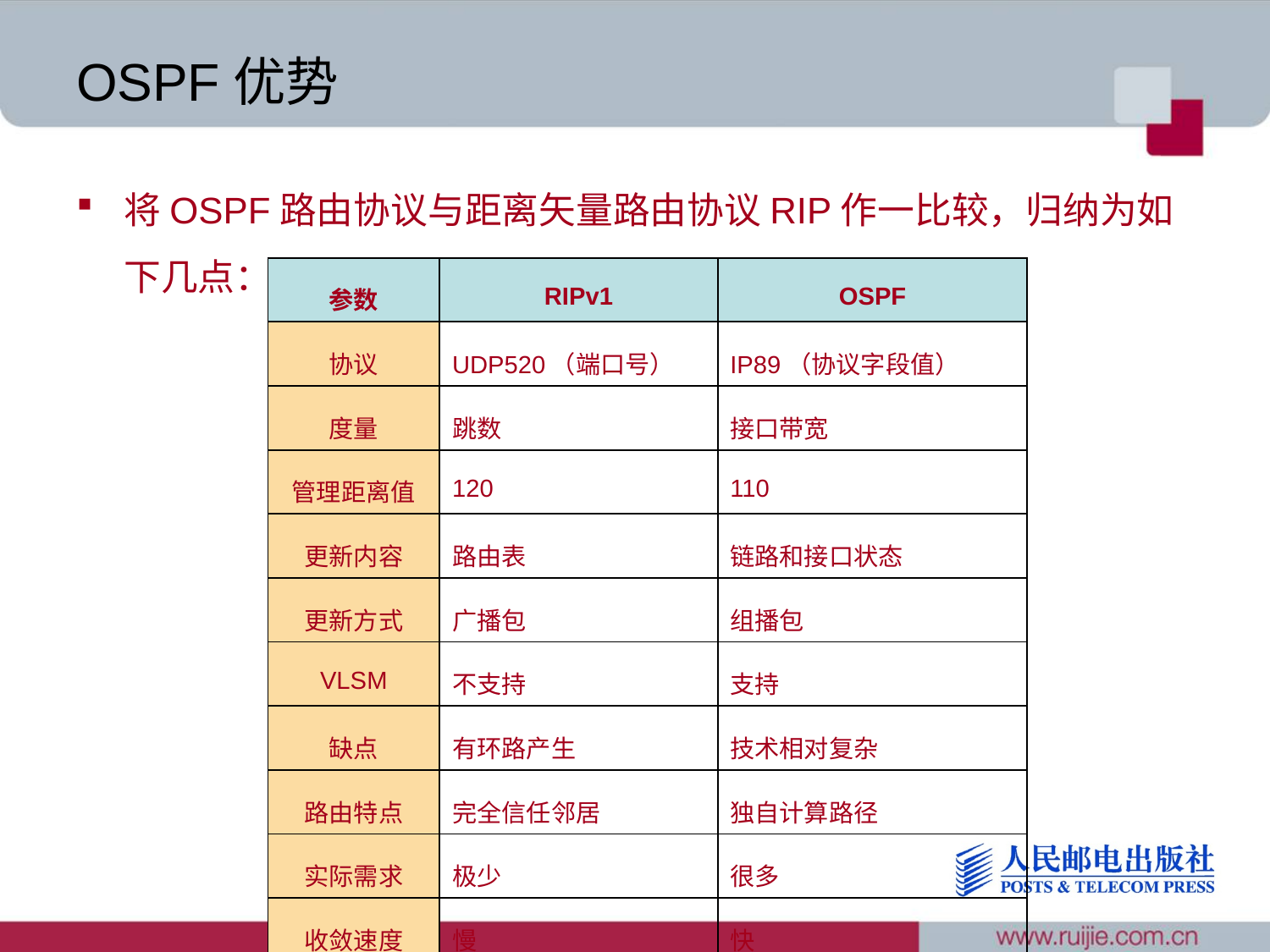

# OSPF优势
将OSPF路由协议与距离矢量路由协议RIP作一比较，归纳为如下几点：
| 参数 | RIPv1 | OSPF |
| --- | --- | --- |
| 协议 | UDP520（端口号） | IP89（协议字段值） |
| 度量 | 跳数 | 接口带宽 |
| 管理距离值 | 120 | 110 |
| 更新内容 | 路由表 | 链路和接口状态 |
| 更新方式 | 广播包 | 组播包 |
| VLSM | 不支持 | 支持 |
| 缺点 | 有环路产生 | 技术相对复杂 |
| 路由特点 | 完全信任邻居 | 独自计算路径 |
| 实际需求 | 极少 | 很多 |
| 收敛速度 | 慢 | 快 |